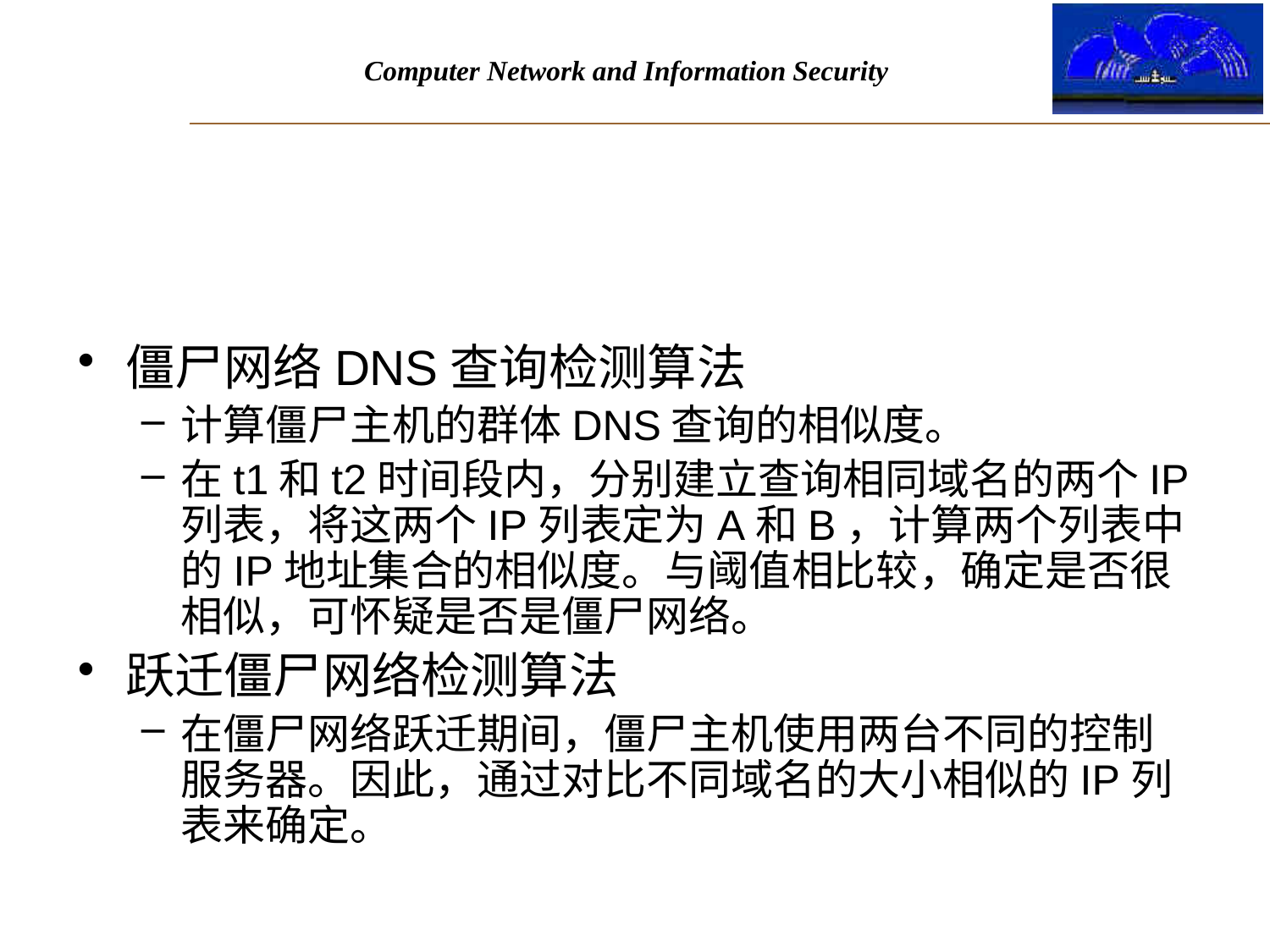

#
僵尸网络DNS查询检测算法
计算僵尸主机的群体DNS查询的相似度。
在t1和t2时间段内，分别建立查询相同域名的两个IP列表，将这两个IP列表定为A和B，计算两个列表中的IP地址集合的相似度。与阈值相比较，确定是否很相似，可怀疑是否是僵尸网络。
跃迁僵尸网络检测算法
在僵尸网络跃迁期间，僵尸主机使用两台不同的控制服务器。因此，通过对比不同域名的大小相似的IP列表来确定。